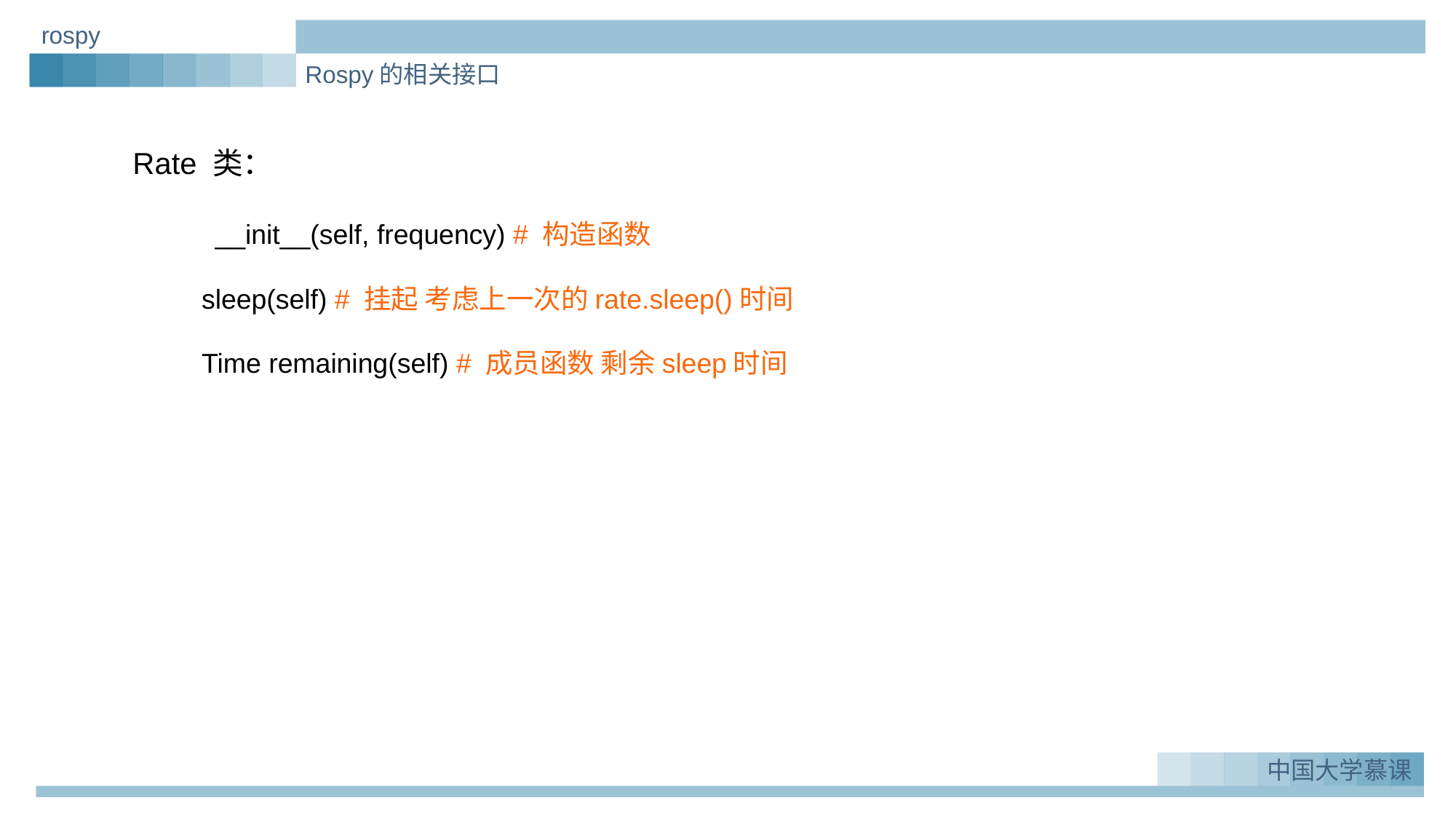

rospy
Rospy的相关接口
Rate 类：
          __init__(self, frequency) # 构造函数
         sleep(self) # 挂起 考虑上一次的rate.sleep()时间
         Time remaining(self) # 成员函数 剩余sleep时间
中国大学慕课